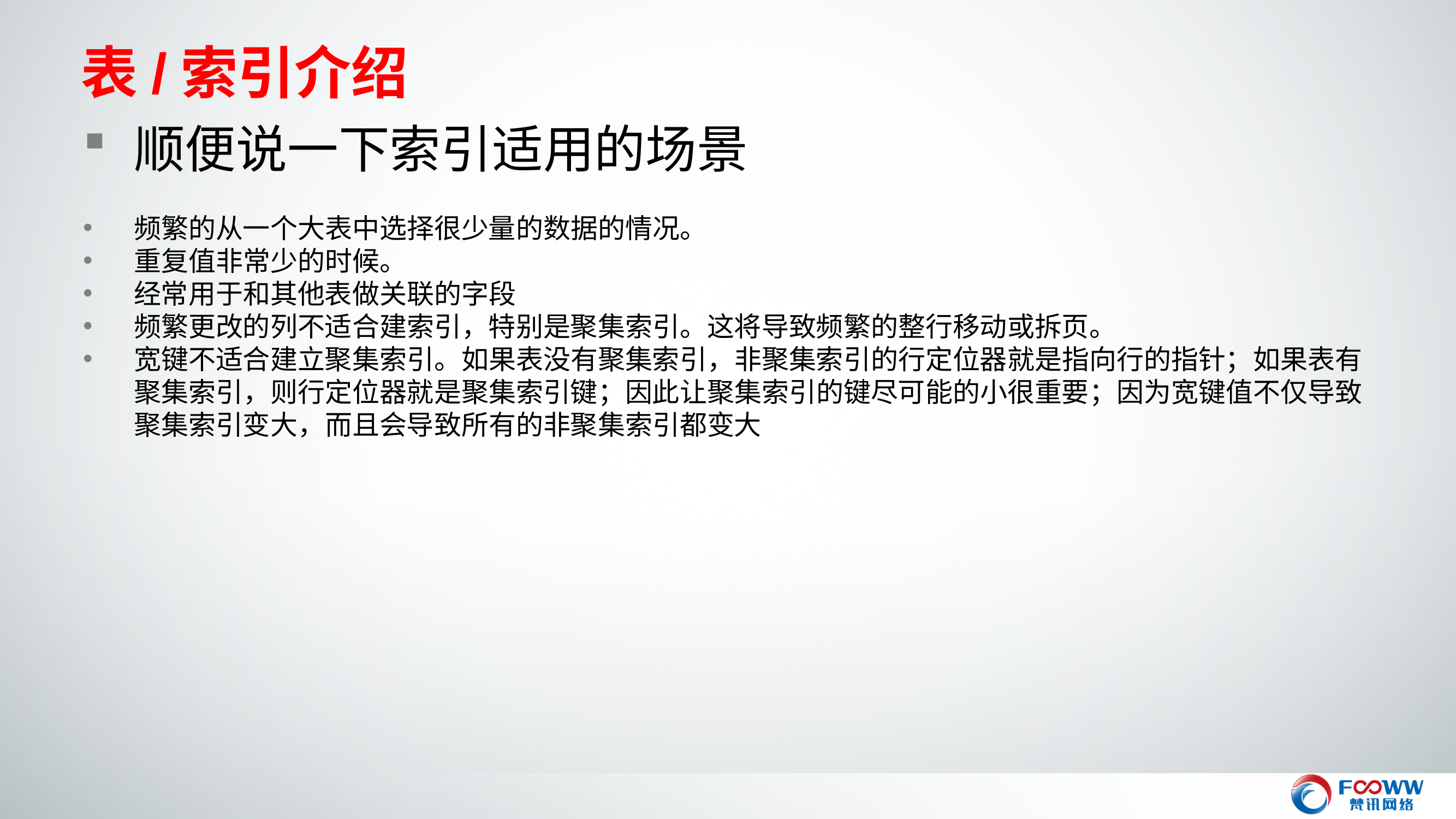

# 表/索引介绍
顺便说一下索引适用的场景

频繁的从一个大表中选择很少量的数据的情况。
重复值非常少的时候。
经常用于和其他表做关联的字段
频繁更改的列不适合建索引，特别是聚集索引。这将导致频繁的整行移动或拆页。
宽键不适合建立聚集索引。如果表没有聚集索引，非聚集索引的行定位器就是指向行的指针；如果表有聚集索引，则行定位器就是聚集索引键；因此让聚集索引的键尽可能的小很重要；因为宽键值不仅导致聚集索引变大，而且会导致所有的非聚集索引都变大